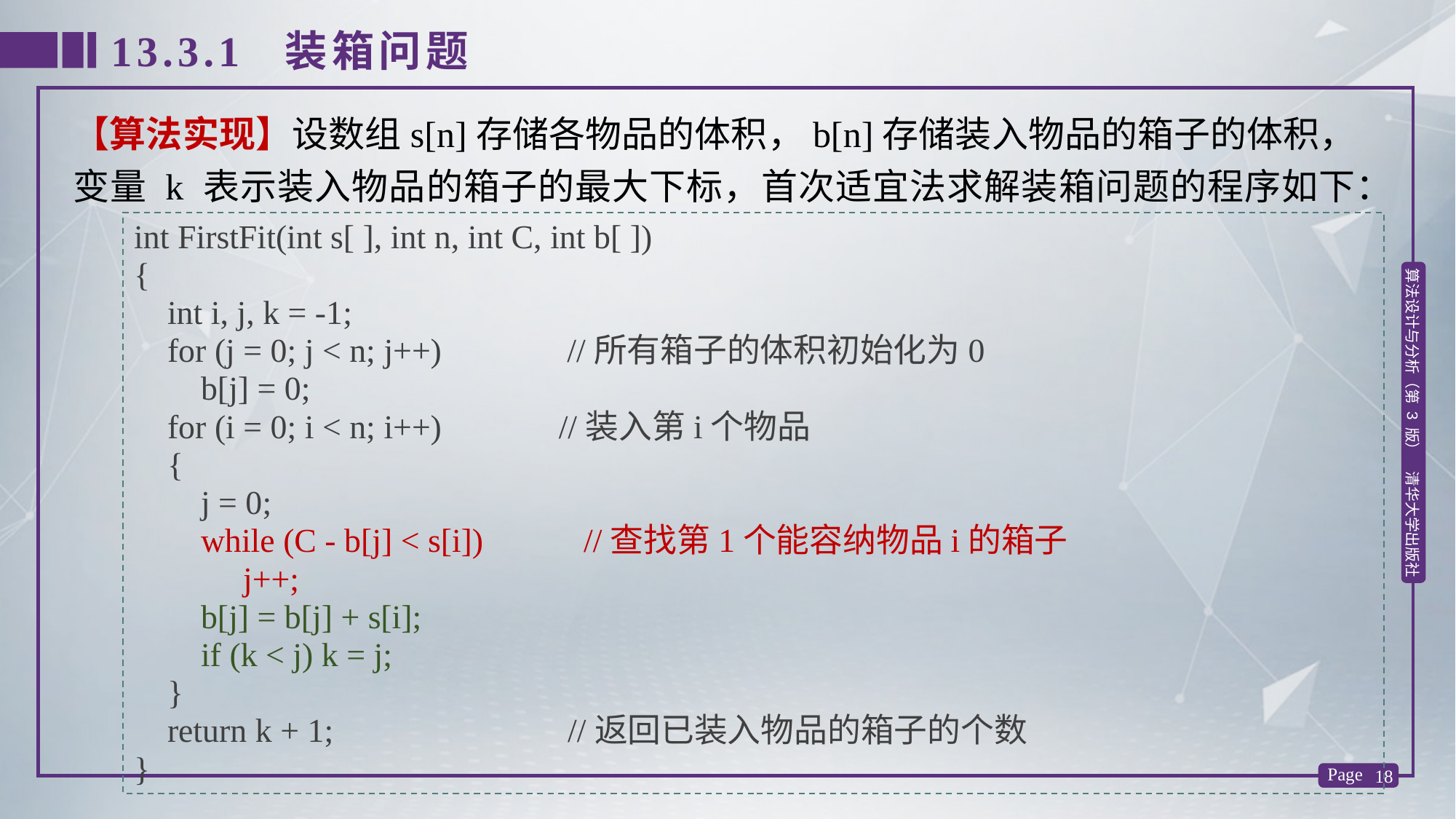

13.3.1  装箱问题
【算法实现】设数组s[n]存储各物品的体积，b[n]存储装入物品的箱子的体积，变量 k 表示装入物品的箱子的最大下标，首次适宜法求解装箱问题的程序如下：
int FirstFit(int s[ ], int n, int C, int b[ ])
{
    int i, j, k = -1;
    for (j = 0; j < n; j++)               //所有箱子的体积初始化为0
        b[j] = 0;
    for (i = 0; i < n; i++)              //装入第i个物品
    {
        j = 0;
        while (C - b[j] < s[i])            //查找第1个能容纳物品i的箱子
	j++;
        b[j] = b[j] + s[i];
        if (k < j) k = j;
    }
    return k + 1;                            //返回已装入物品的箱子的个数
}